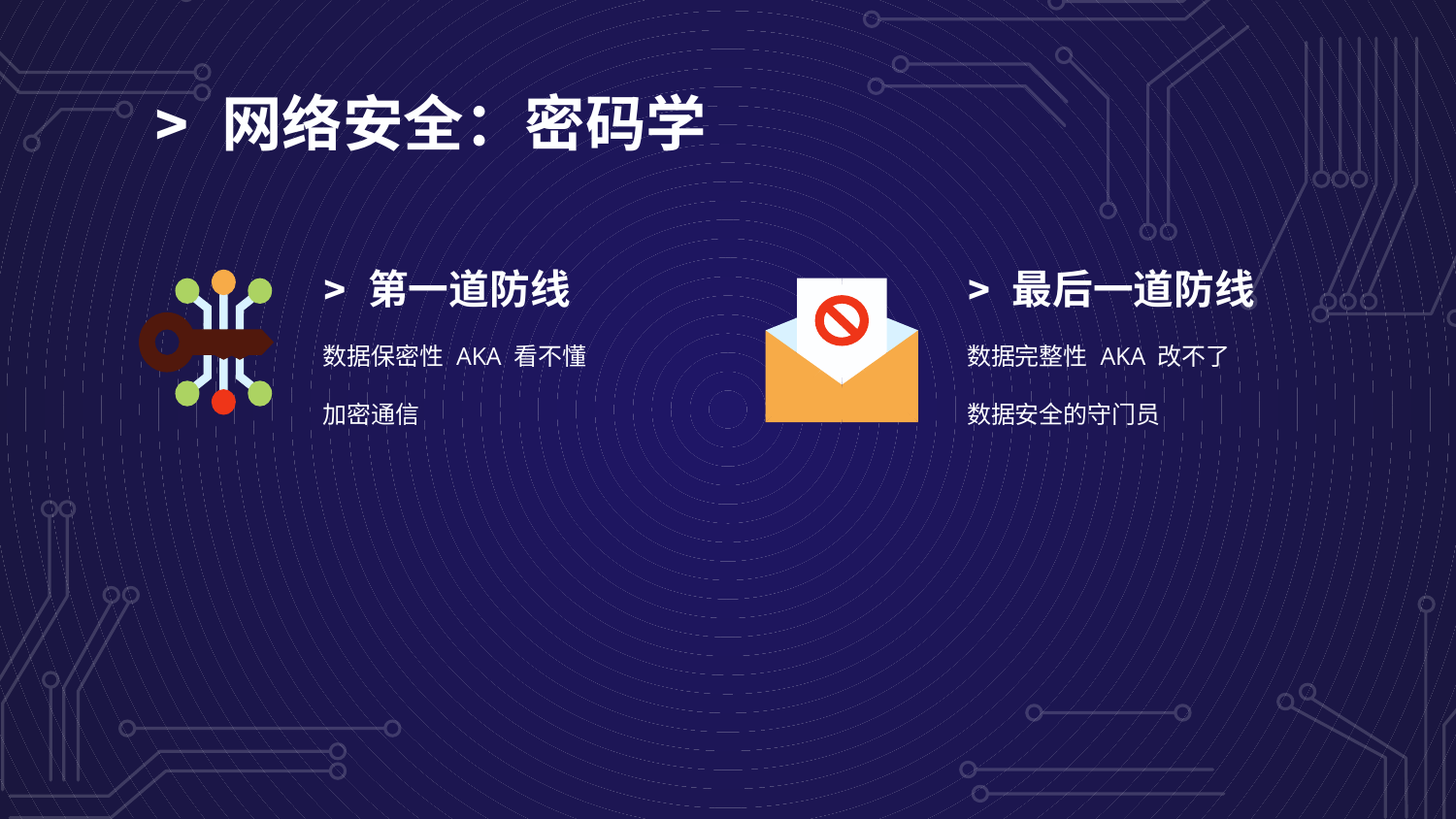

# > 网络安全：密码学

> 第一道防线
> 最后一道防线

数据保密性 AKA 看不懂

加密通信
数据完整性 AKA 改不了

数据安全的守门员